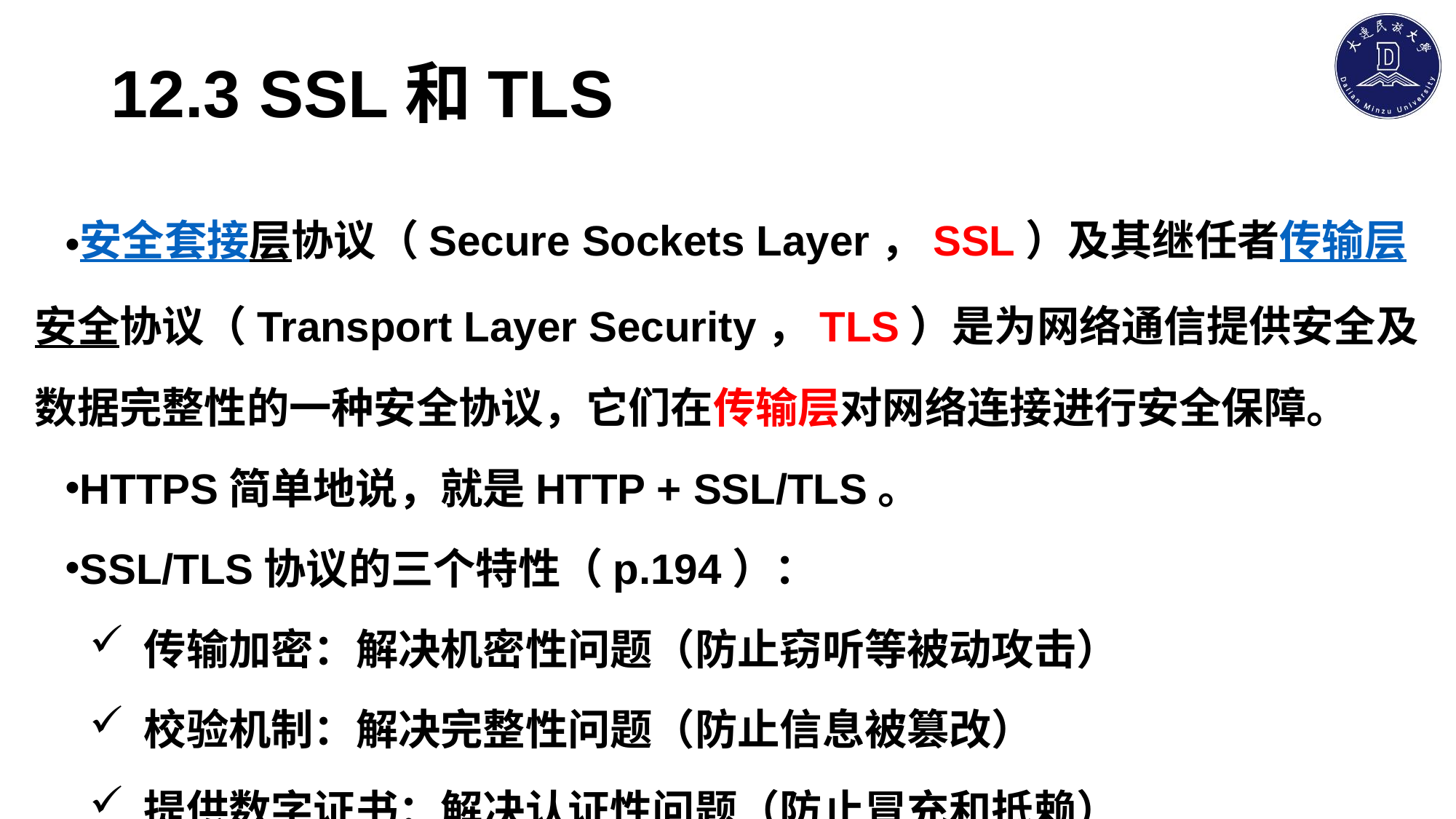

# 12.3 SSL和TLS
安全套接层协议（Secure Sockets Layer，SSL）及其继任者传输层安全协议（Transport Layer Security，TLS）是为网络通信提供安全及数据完整性的一种安全协议，它们在传输层对网络连接进行安全保障。
HTTPS简单地说，就是HTTP + SSL/TLS。
SSL/TLS协议的三个特性（p.194）：
传输加密：解决机密性问题（防止窃听等被动攻击）
校验机制：解决完整性问题（防止信息被篡改）
提供数字证书：解决认证性问题（防止冒充和抵赖）